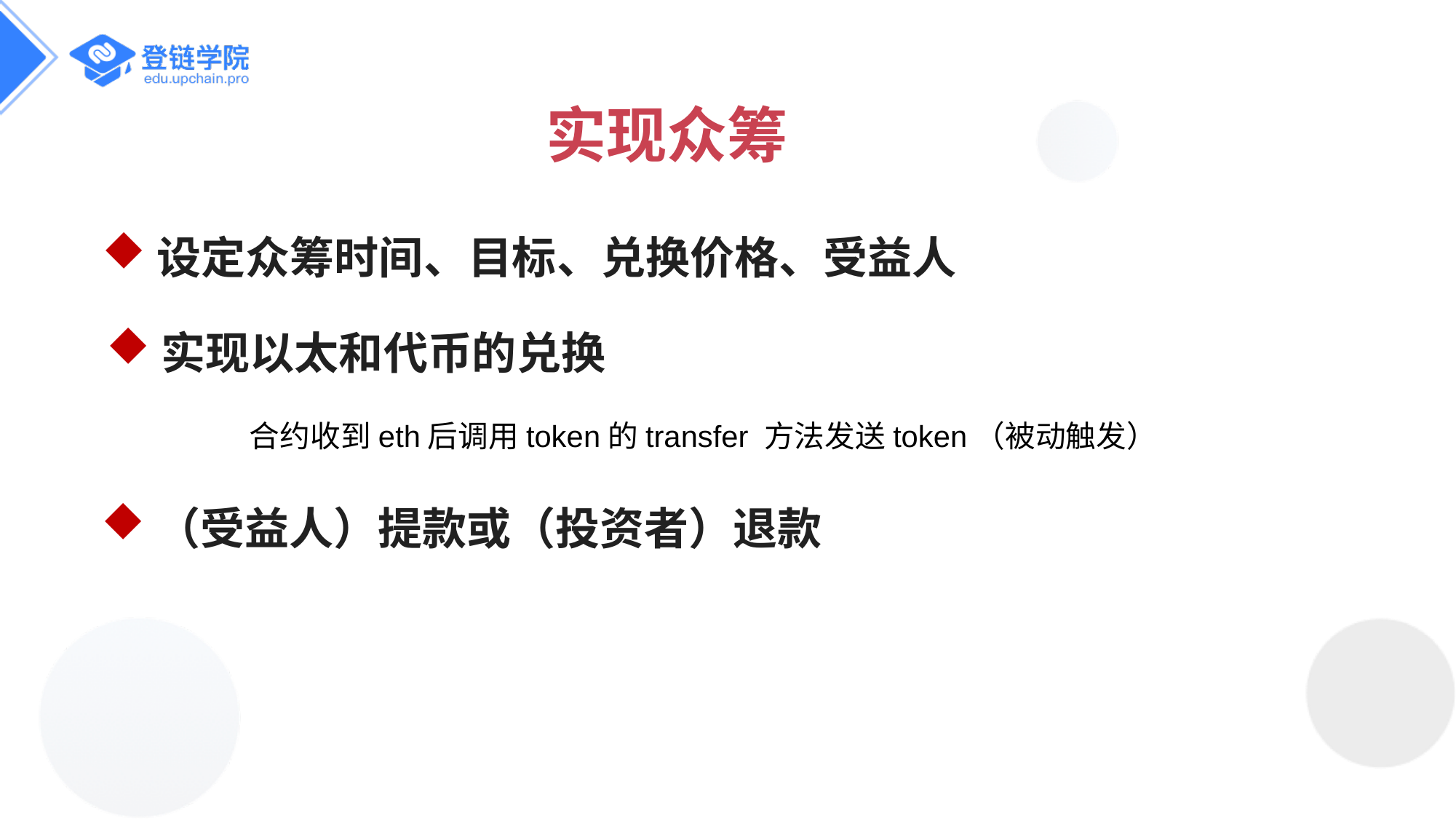

实现众筹
设定众筹时间、目标、兑换价格、受益人
实现以太和代币的兑换
合约收到eth后调用token的transfer 方法发送token（被动触发）
（受益人）提款或（投资者）退款